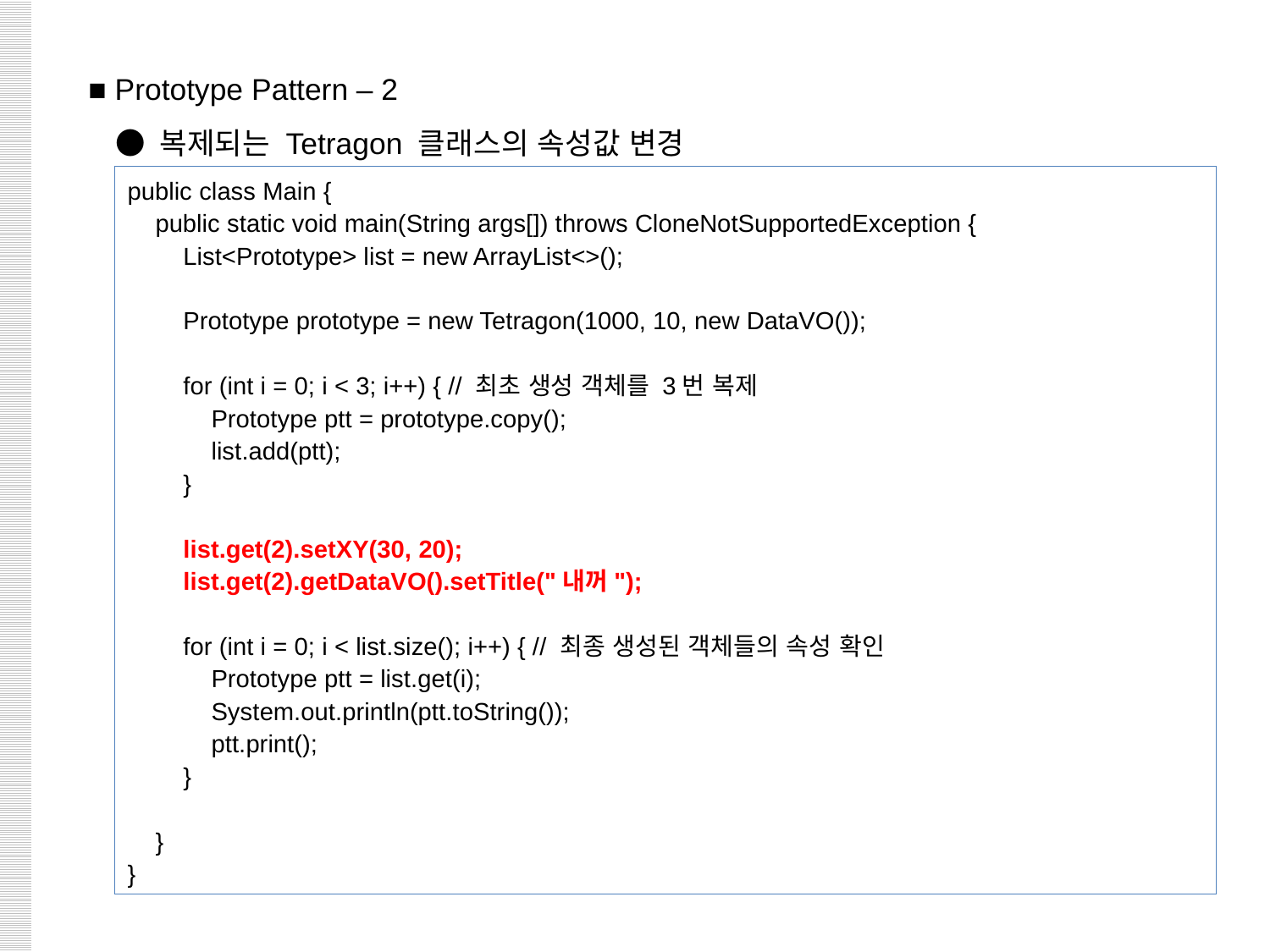

■ Prototype Pattern – 2
    ● 복제되는 Tetragon 클래스의 속성값 변경
public class Main {
    public static void main(String args[]) throws CloneNotSupportedException {
        List<Prototype> list = new ArrayList<>();

        Prototype prototype = new Tetragon(1000, 10, new DataVO());

        for (int i = 0; i < 3; i++) { // 최초 생성 객체를 3번 복제
            Prototype ptt = prototype.copy();
            list.add(ptt);
        }

        list.get(2).setXY(30, 20);
        list.get(2).getDataVO().setTitle("내꺼");

        for (int i = 0; i < list.size(); i++) { // 최종 생성된 객체들의 속성 확인
            Prototype ptt = list.get(i);
            System.out.println(ptt.toString());
            ptt.print();
        }

    }
}